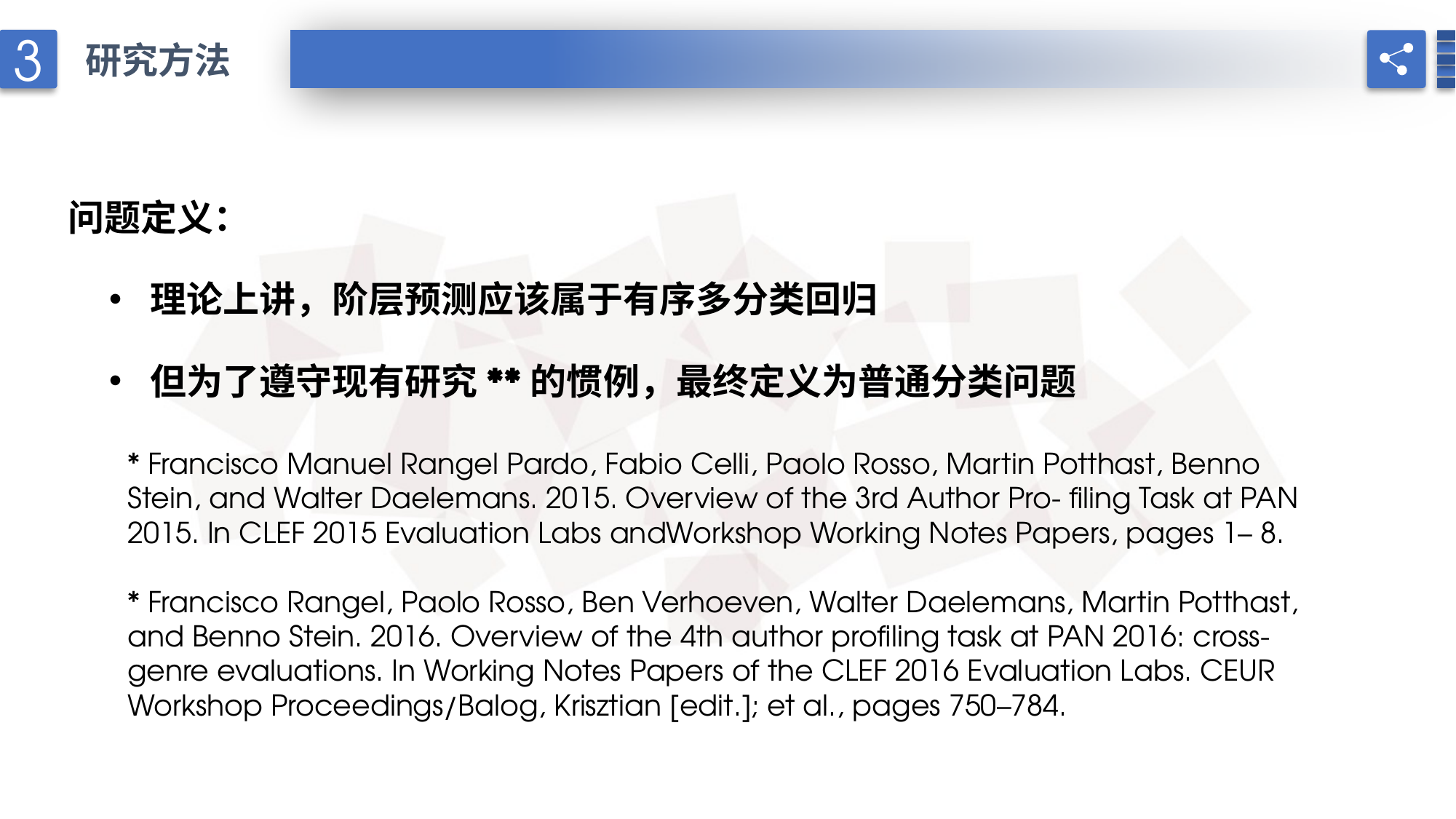

3

研究方法
问题定义：
理论上讲，阶层预测应该属于有序多分类回归
但为了遵守现有研究**的惯例，最终定义为普通分类问题
* Francisco Manuel Rangel Pardo, Fabio Celli, Paolo Rosso, Martin Potthast, Benno Stein, and Walter Daelemans. 2015. Overview of the 3rd Author Pro- filing Task at PAN 2015. In CLEF 2015 Evaluation Labs andWorkshop Working Notes Papers, pages 1– 8.

* Francisco Rangel, Paolo Rosso, Ben Verhoeven, Walter Daelemans, Martin Potthast, and Benno Stein. 2016. Overview of the 4th author profiling task at PAN 2016: cross-genre evaluations. In Working Notes Papers of the CLEF 2016 Evaluation Labs. CEUR Workshop Proceedings/Balog, Krisztian [edit.]; et al., pages 750–784.